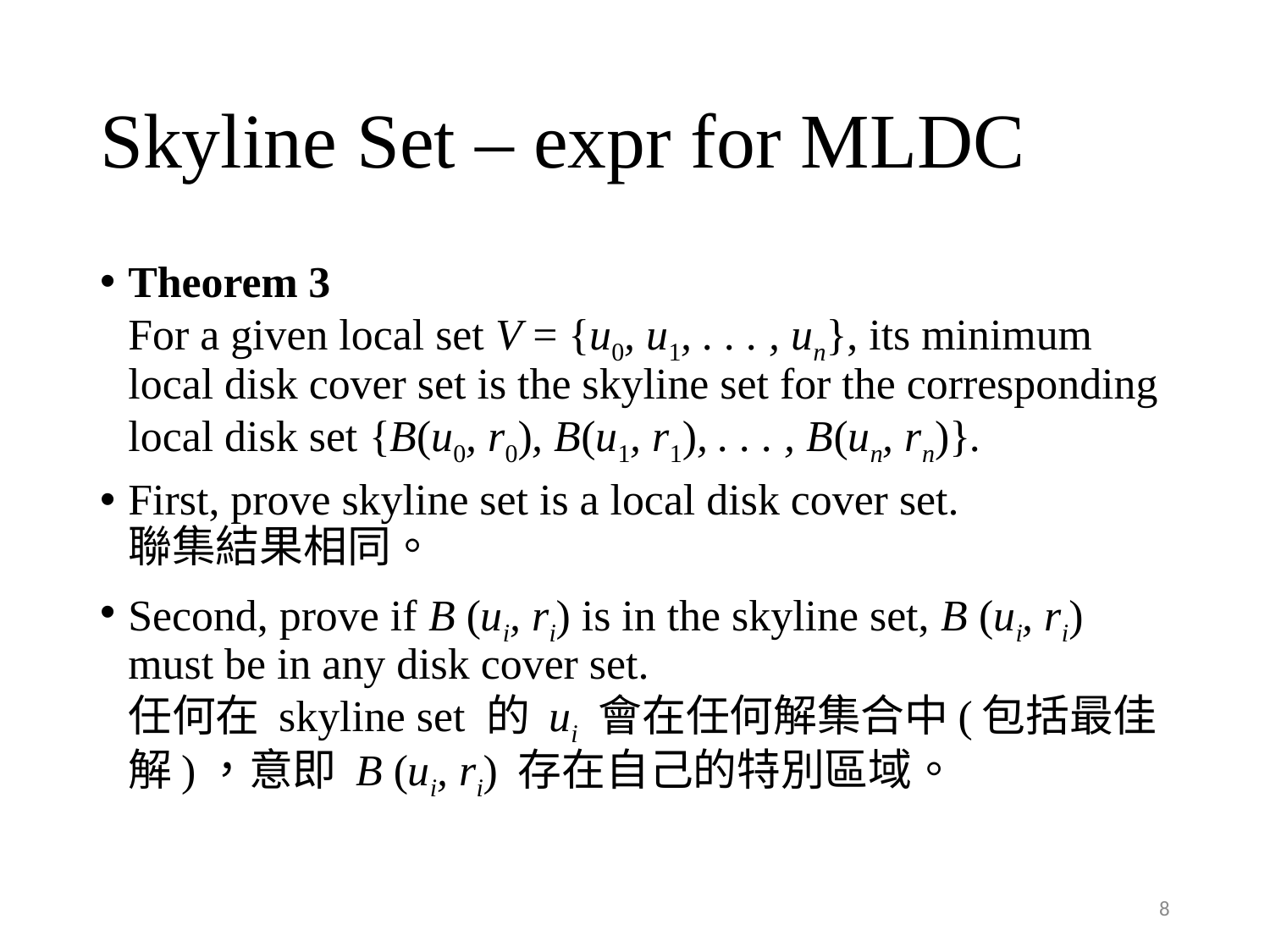

# Skyline Set – expr for MLDC
Theorem 3
For a given local set V = {u0, u1, . . . , un}, its minimum local disk cover set is the skyline set for the corresponding local disk set {B(u0, r0), B(u1, r1), . . . , B(un, rn)}.
First, prove skyline set is a local disk cover set.
聯集結果相同。
Second, prove if B (ui, ri) is in the skyline set, B (ui, ri) must be in any disk cover set.
任何在 skyline set 的 ui 會在任何解集合中(包括最佳解)，意即 B (ui, ri) 存在自己的特別區域。
8